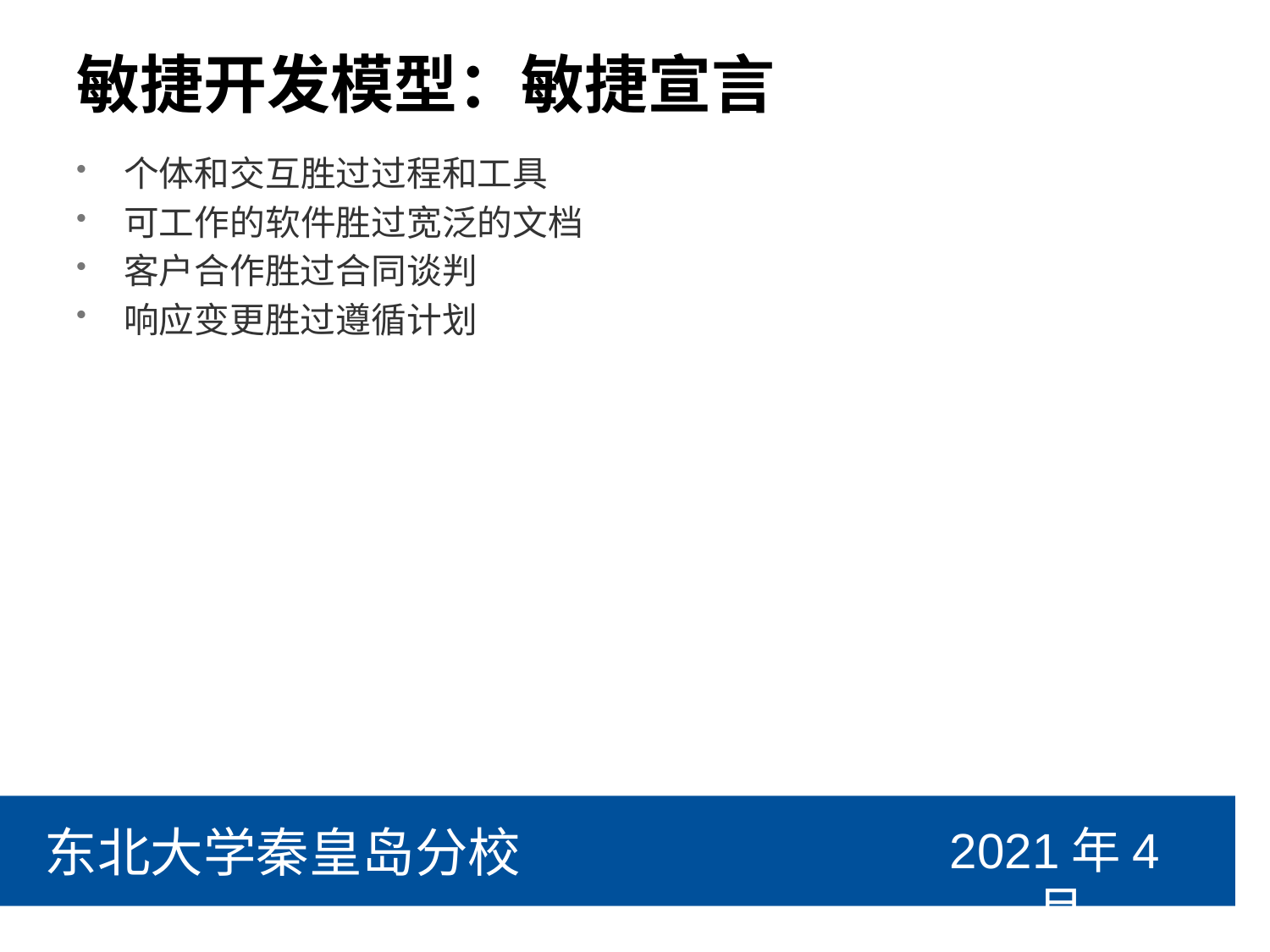

# 敏捷开发模型：敏捷宣言
个体和交互胜过过程和工具
可工作的软件胜过宽泛的文档
客户合作胜过合同谈判
响应变更胜过遵循计划